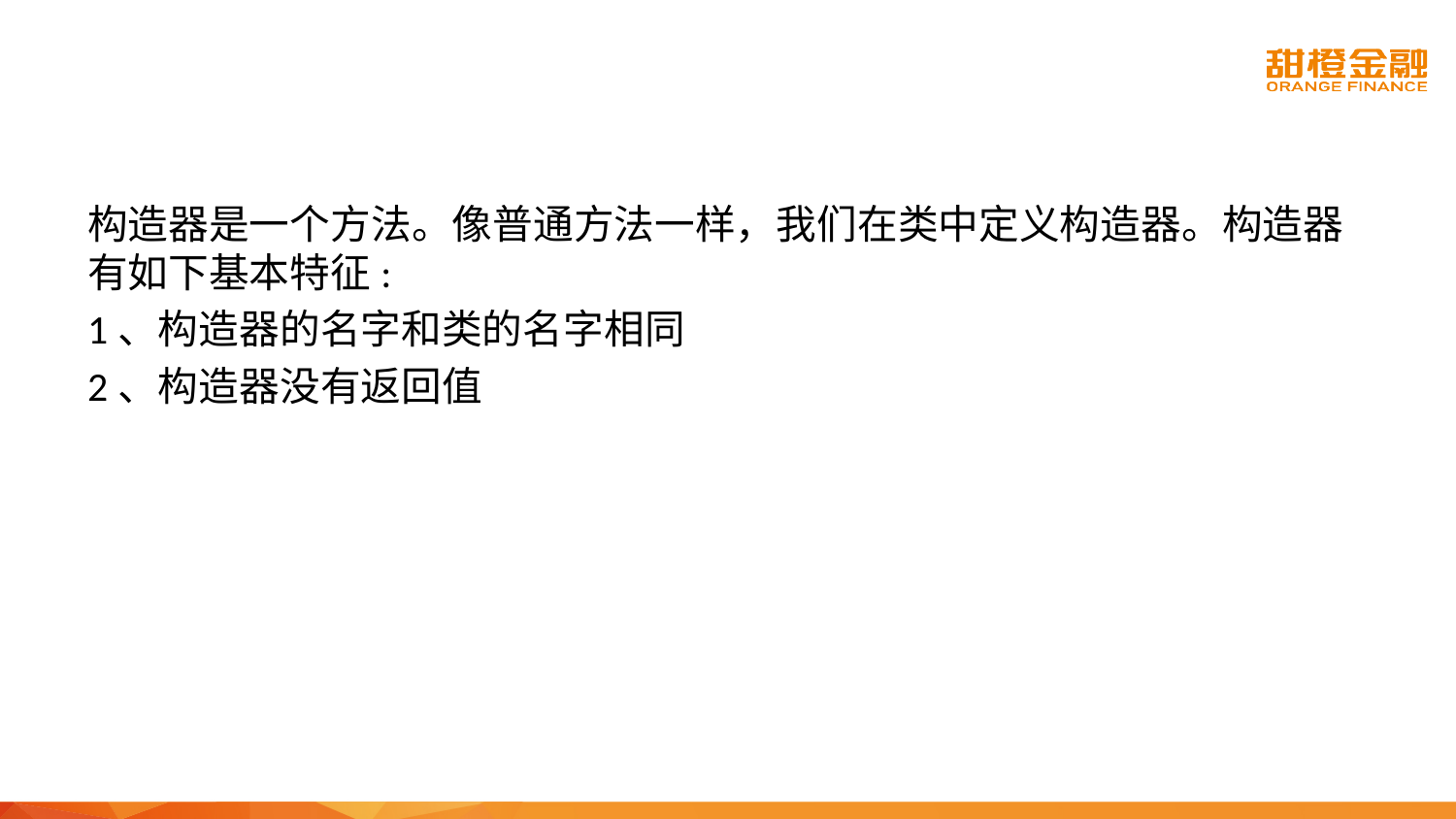

#
构造器是一个方法。像普通方法一样，我们在类中定义构造器。构造器有如下基本特征:
1、构造器的名字和类的名字相同
2、构造器没有返回值